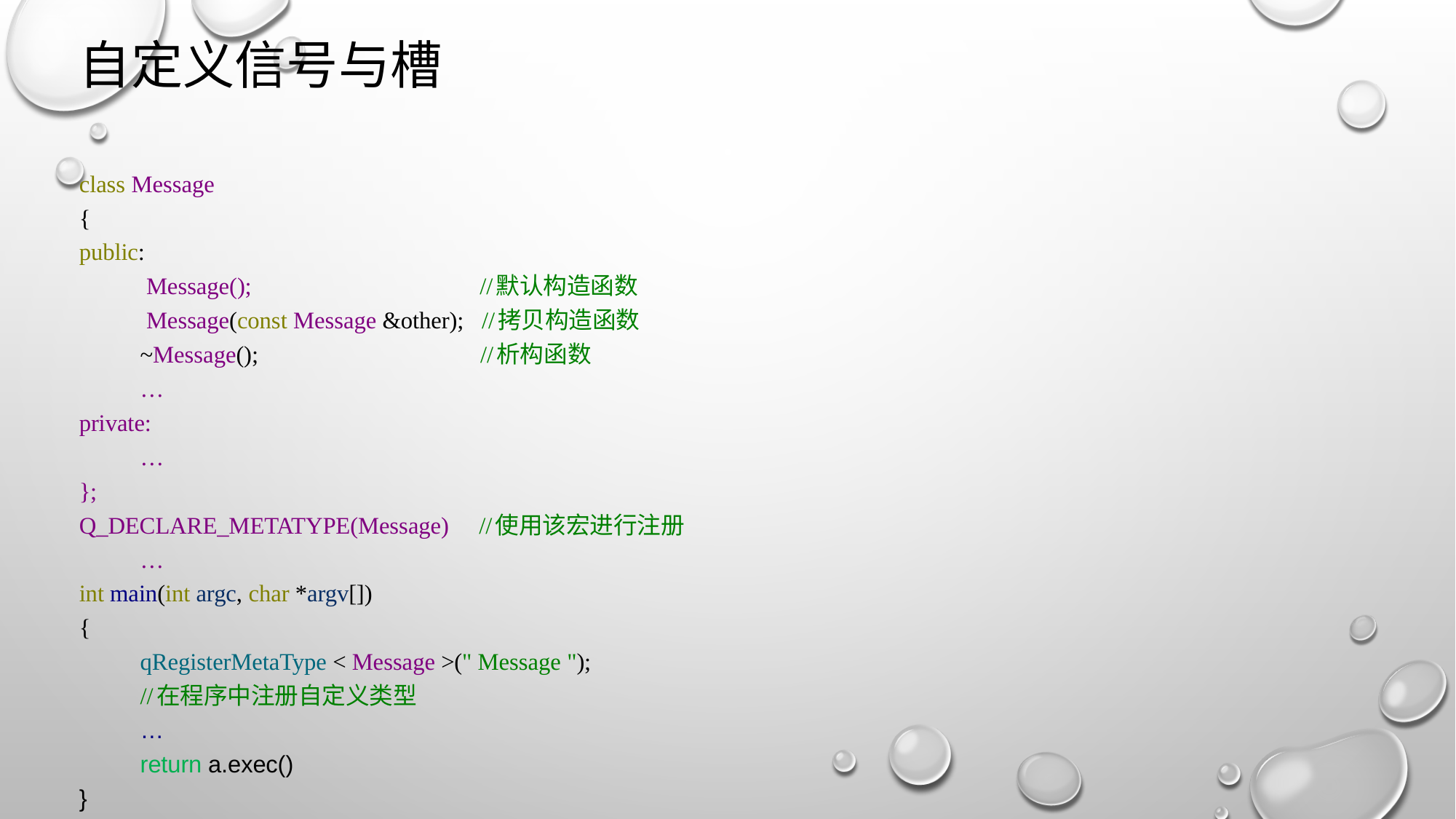

# 自定义信号与槽
class Message
{
public:
	 Message();                                      //默认构造函数
 	 Message(const Message &other);   //拷贝构造函数
 	~Message();                                     //析构函数
	…
private:
	…
};
Q_DECLARE_METATYPE(Message)     //使用该宏进行注册
	…
int main(int argc, char *argv[])
{
	qRegisterMetaType < Message >(" Message ");
	//在程序中注册自定义类型
	…
	return a.exec()
}